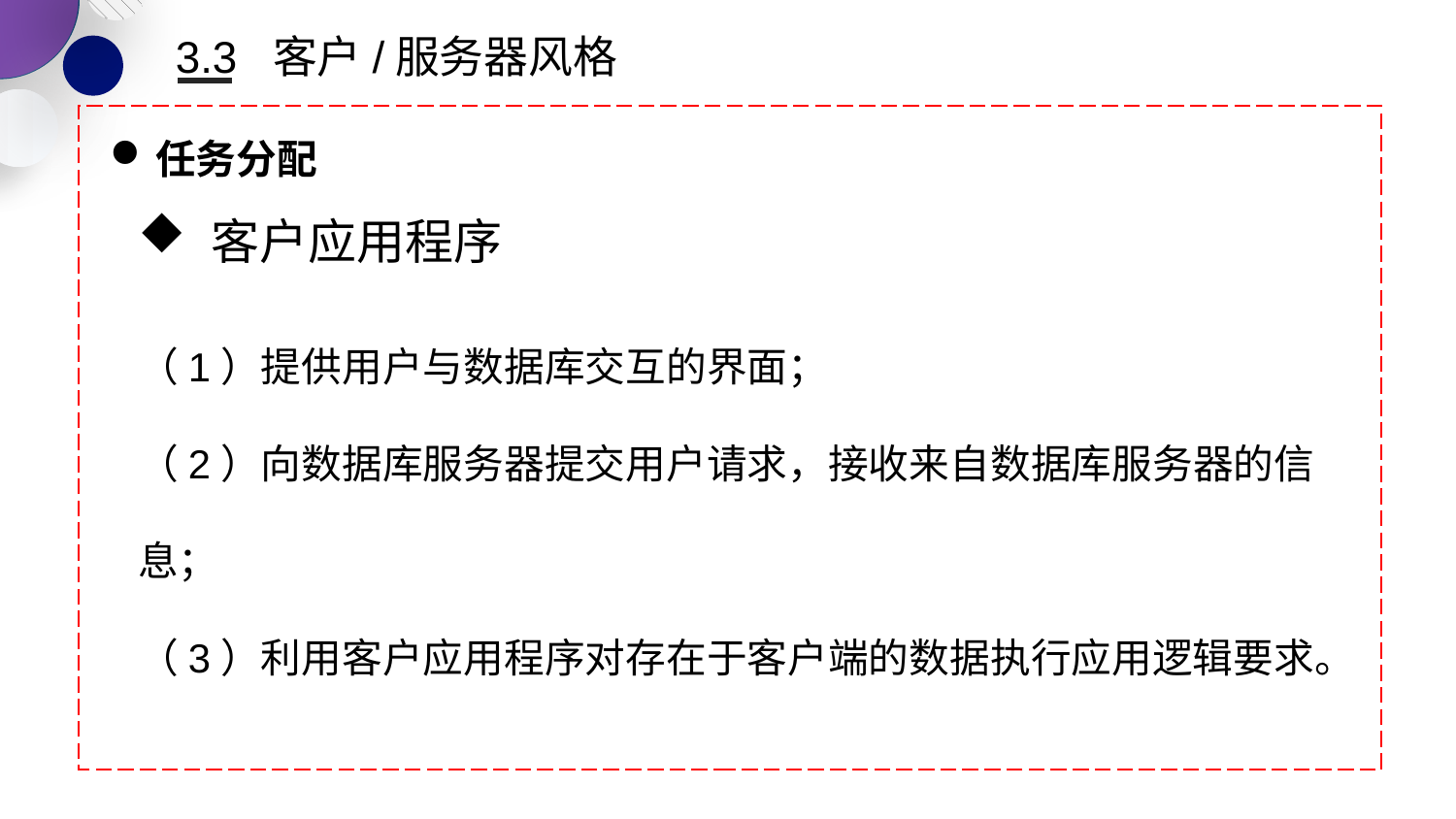

3.3  客户/服务器风格

任务分配
客户应用程序
（1）提供用户与数据库交互的界面；
（2）向数据库服务器提交用户请求，接收来自数据库服务器的信息；
（3）利用客户应用程序对存在于客户端的数据执行应用逻辑要求。